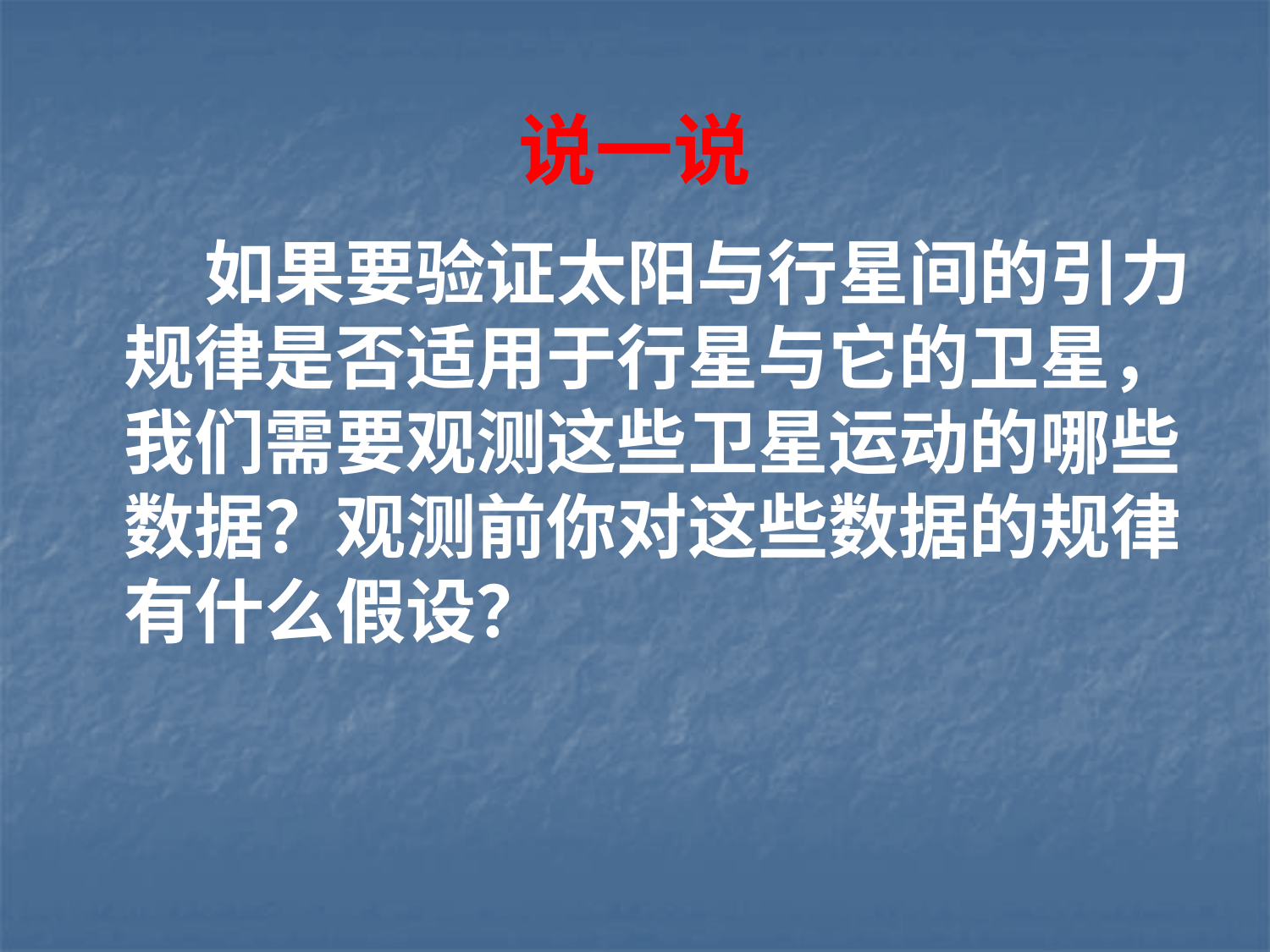

# 说一说
         如果要验证太阳与行星间的引力规律是否适用于行星与它的卫星，我们需要观测这些卫星运动的哪些数据？观测前你对这些数据的规律有什么假设？